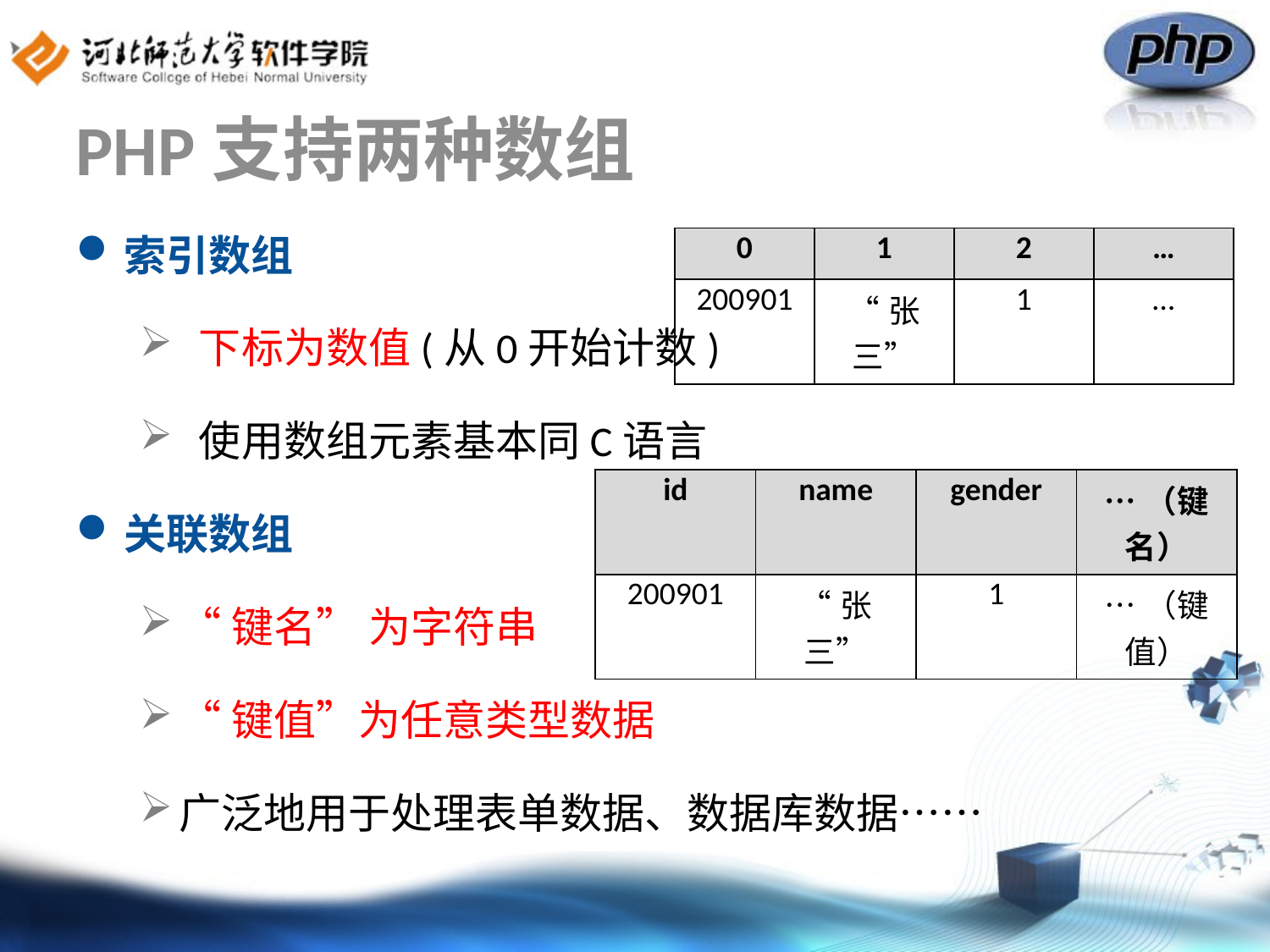

# PHP支持两种数组
索引数组
 下标为数值(从0开始计数)
 使用数组元素基本同C语言
关联数组
“键名” 为字符串
“键值”为任意类型数据
广泛地用于处理表单数据、数据库数据……
| 0 | 1 | 2 | … |
| --- | --- | --- | --- |
| 200901 | “张三” | 1 | … |
| id | name | gender | …（键名） |
| --- | --- | --- | --- |
| 200901 | “张三” | 1 | …（键值） |